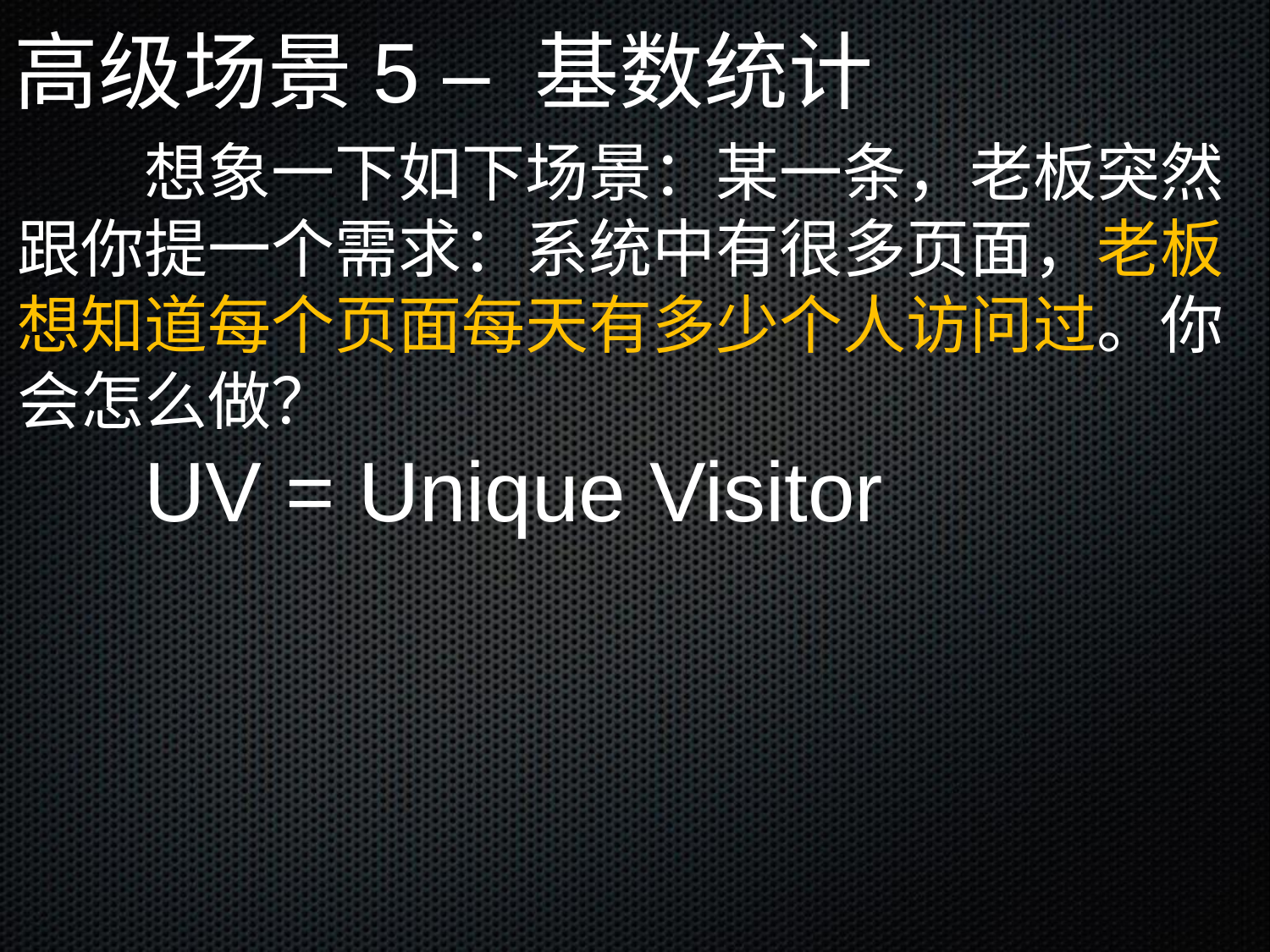

高级场景5 – 基数统计
	想象一下如下场景：某一条，老板突然跟你提一个需求：系统中有很多页面，老板想知道每个页面每天有多少个人访问过。你会怎么做？
	UV = Unique Visitor